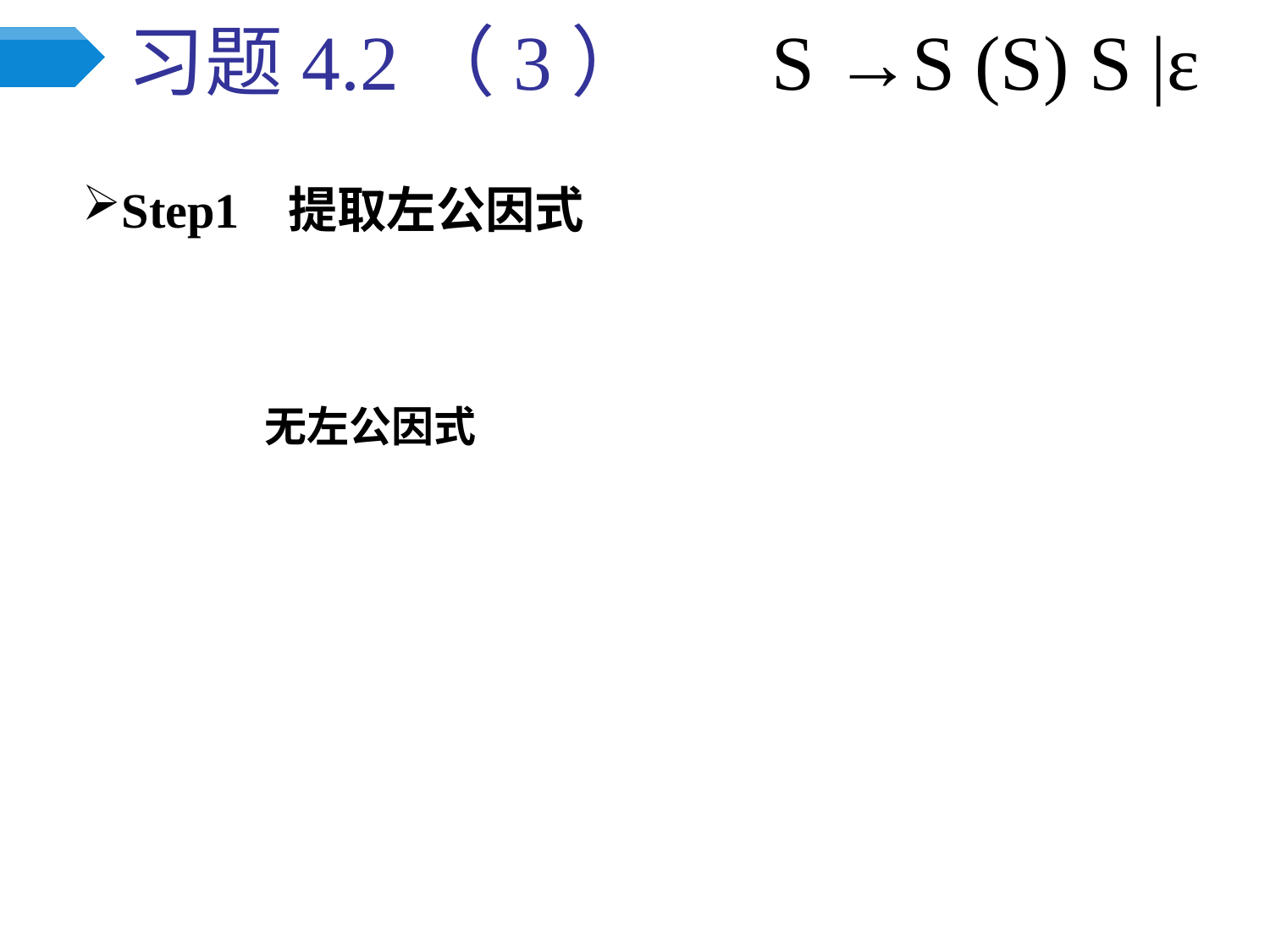

# 习题4.2（3）      S →S (S) S |ε
Step1   提取左公因式

	无左公因式